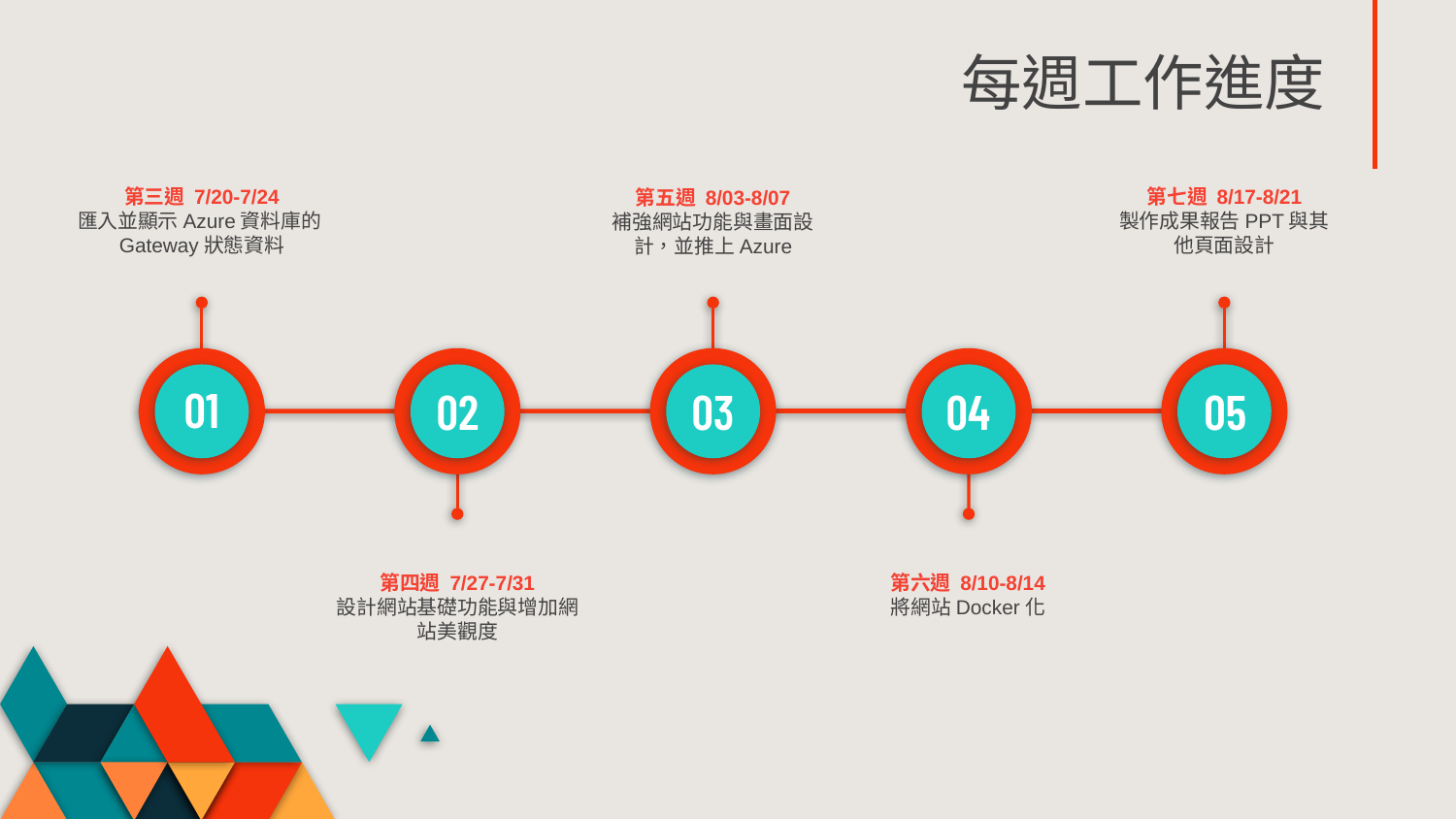

# 每週工作進度
第七週 8/17-8/21
製作成果報告PPT與其他頁面設計

05
第三週 7/20-7/24
匯入並顯示Azure資料庫的Gateway狀態資料

01
第五週 8/03-8/07
補強網站功能與畫面設計，並推上Azure

03

02
第四週 7/27-7/31
設計網站基礎功能與增加網站美觀度

04
第六週 8/10-8/14
將網站Docker化